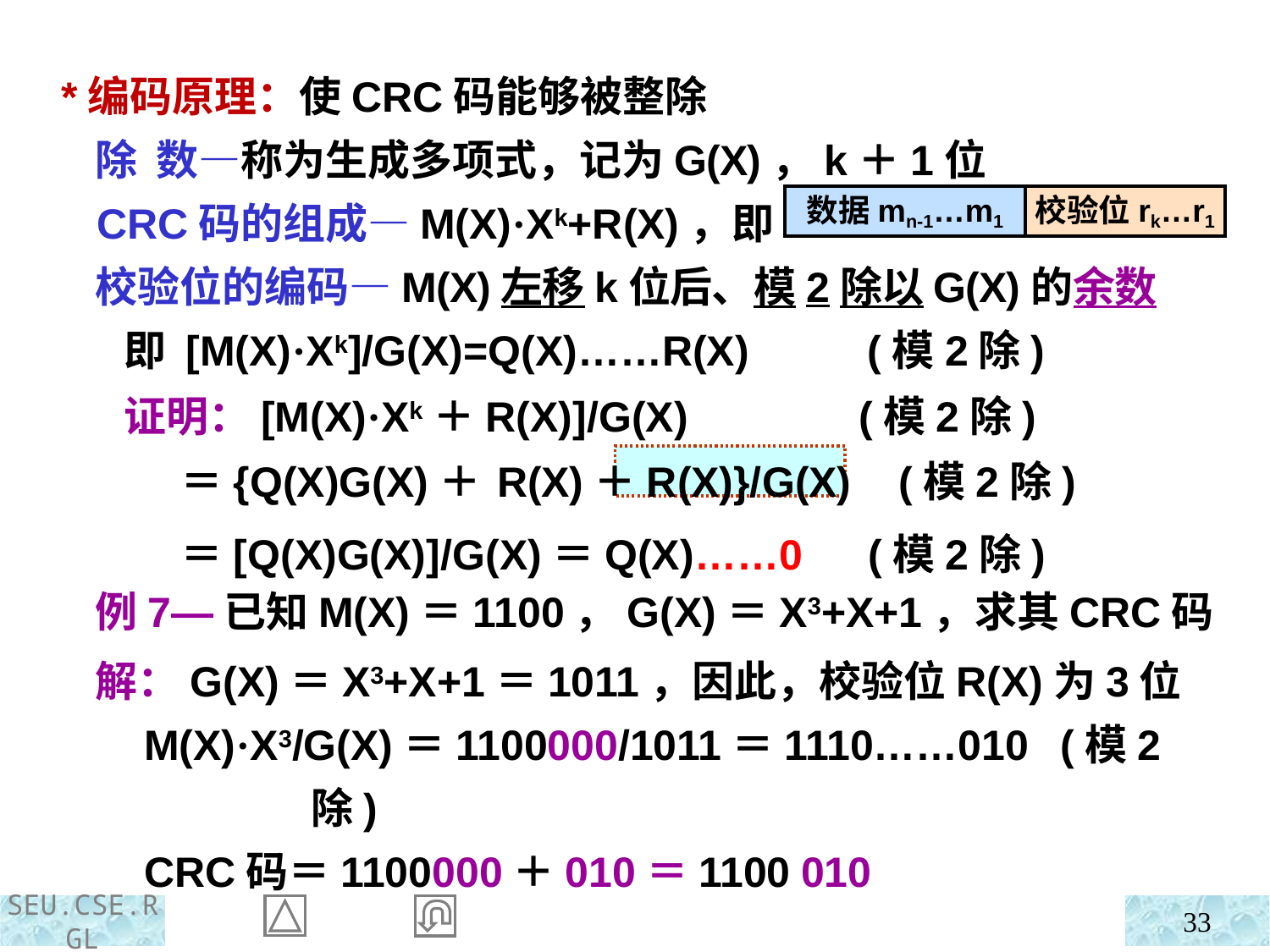

*编码原理：使CRC码能够被整除
     除  数—称为生成多项式，记为G(X)，k＋1位
     CRC码的组成—M(X)·Xk+R(X)，即
数据mn-1…m1
校验位rk…r1
     校验位的编码—M(X)左移k位后、模2除以G(X)的余数
        即 [M(X)·Xk]/G(X)=Q(X)……R(X)          (模2除)
        证明：[M(X)·Xk＋R(X)]/G(X)              (模2除)
              ＝{Q(X)G(X)＋ R(X)＋R(X)}/G(X)    (模2除)
              ＝[Q(X)G(X)]/G(X)＝Q(X)……0      (模2除)

     例7—已知M(X)＝1100，G(X)＝X3+X+1，求其CRC码
     解：G(X)＝X3+X+1＝1011，因此，校验位R(X)为3位
         M(X)·X3/G(X)＝1100000/1011＝1110……010   (模2除)
         CRC码＝1100000＋010＝1100 010

33